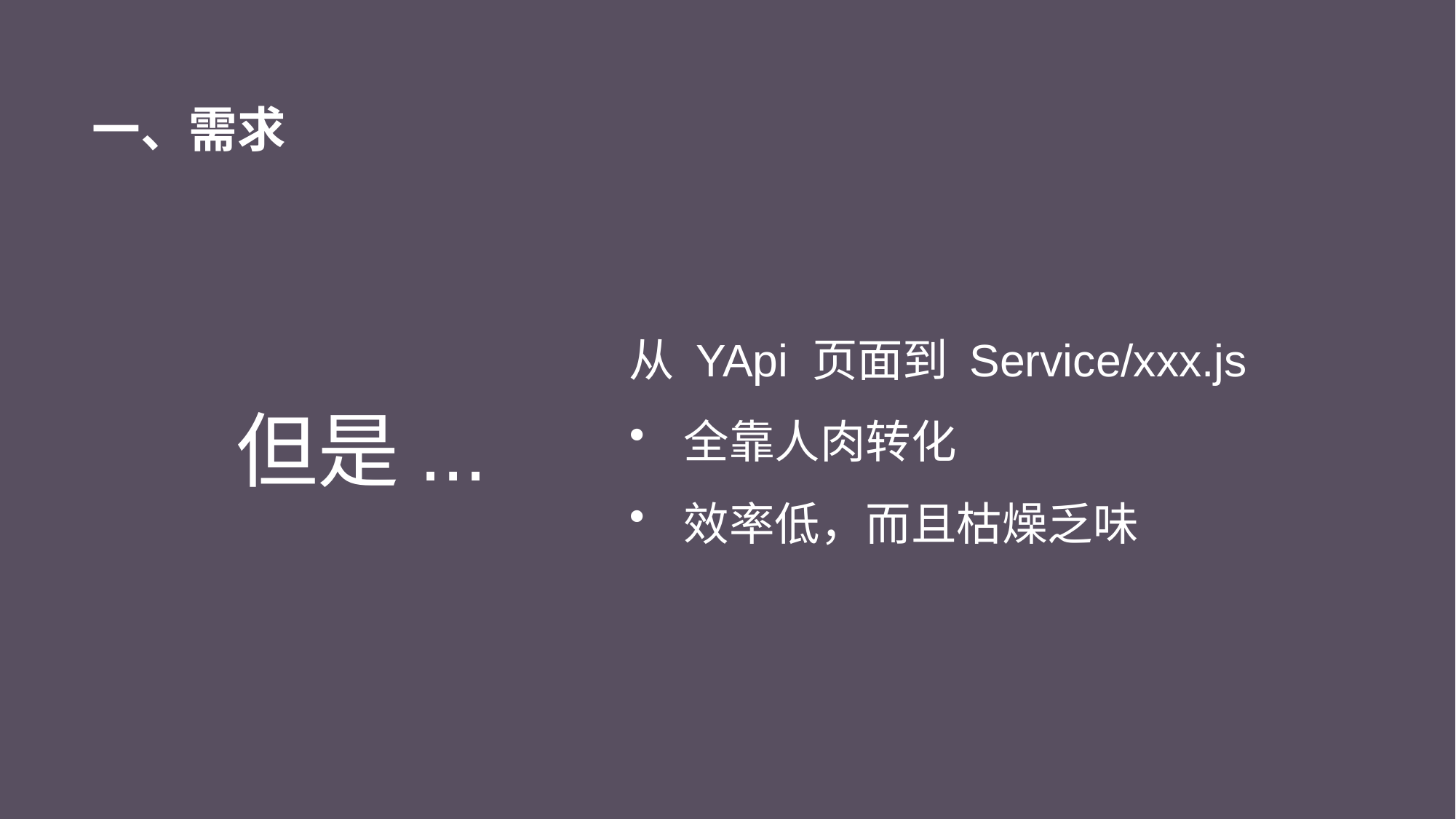

# 一、需求
从 YApi 页面到 Service/xxx.js
全靠人肉转化
效率低，而且枯燥乏味
但是...